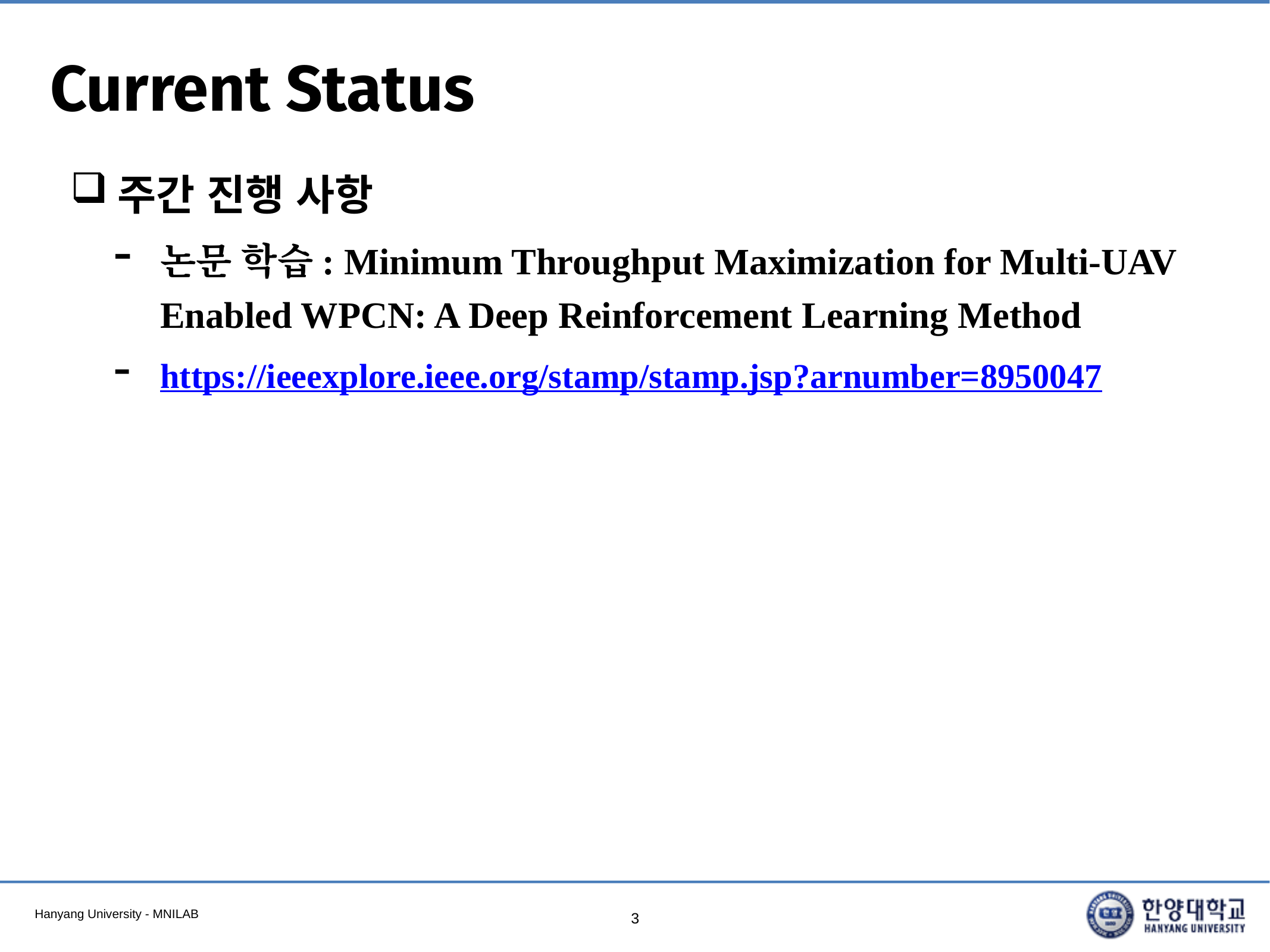

# Current Status
주간 진행 사항
논문 학습: Minimum Throughput Maximization for Multi-UAV Enabled WPCN: A Deep Reinforcement Learning Method
https://ieeexplore.ieee.org/stamp/stamp.jsp?arnumber=8950047
3